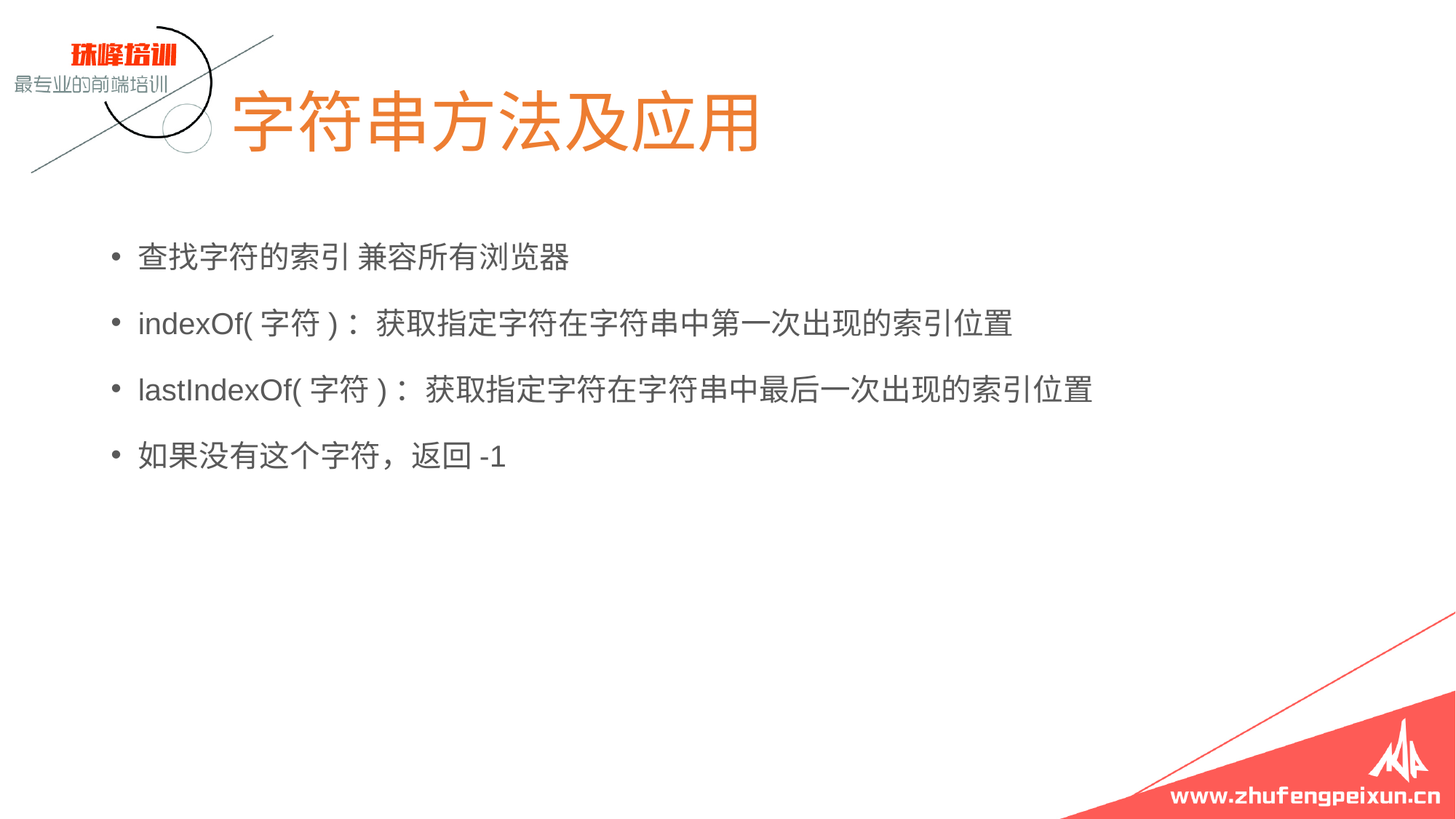

# 字符串方法及应用
查找字符的索引 兼容所有浏览器
indexOf(字符)：获取指定字符在字符串中第一次出现的索引位置
lastIndexOf(字符)：获取指定字符在字符串中最后一次出现的索引位置
如果没有这个字符，返回-1